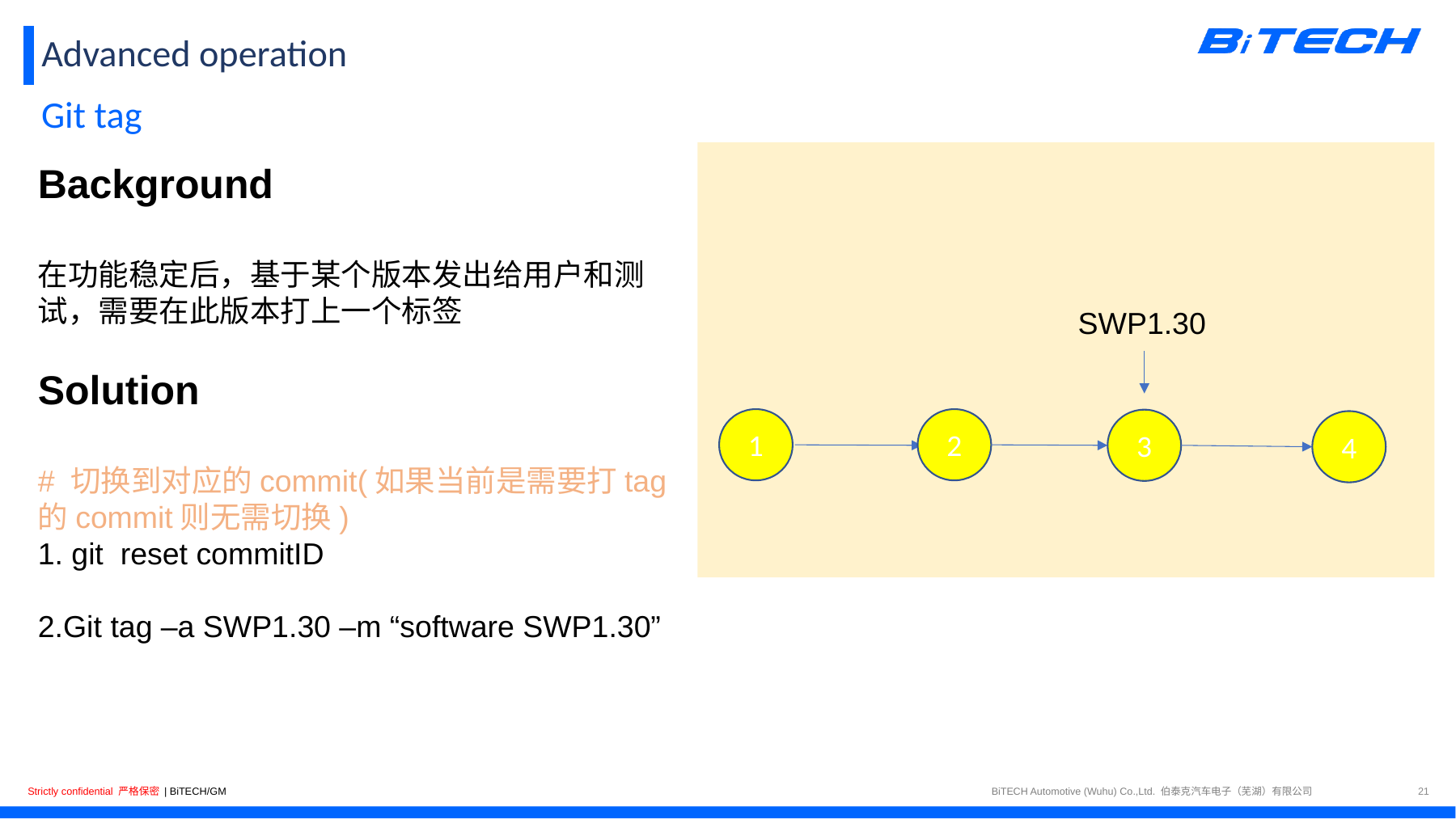

# Advanced operation

Background

在功能稳定后，基于某个版本发出给用户和测试，需要在此版本打上一个标签

Solution

# 切换到对应的commit(如果当前是需要打tag的commit则无需切换)
1. git  reset commitID

2.Git tag –a SWP1.30 –m “software SWP1.30”

Git tag

SWP1.30
1
2
3
4
21